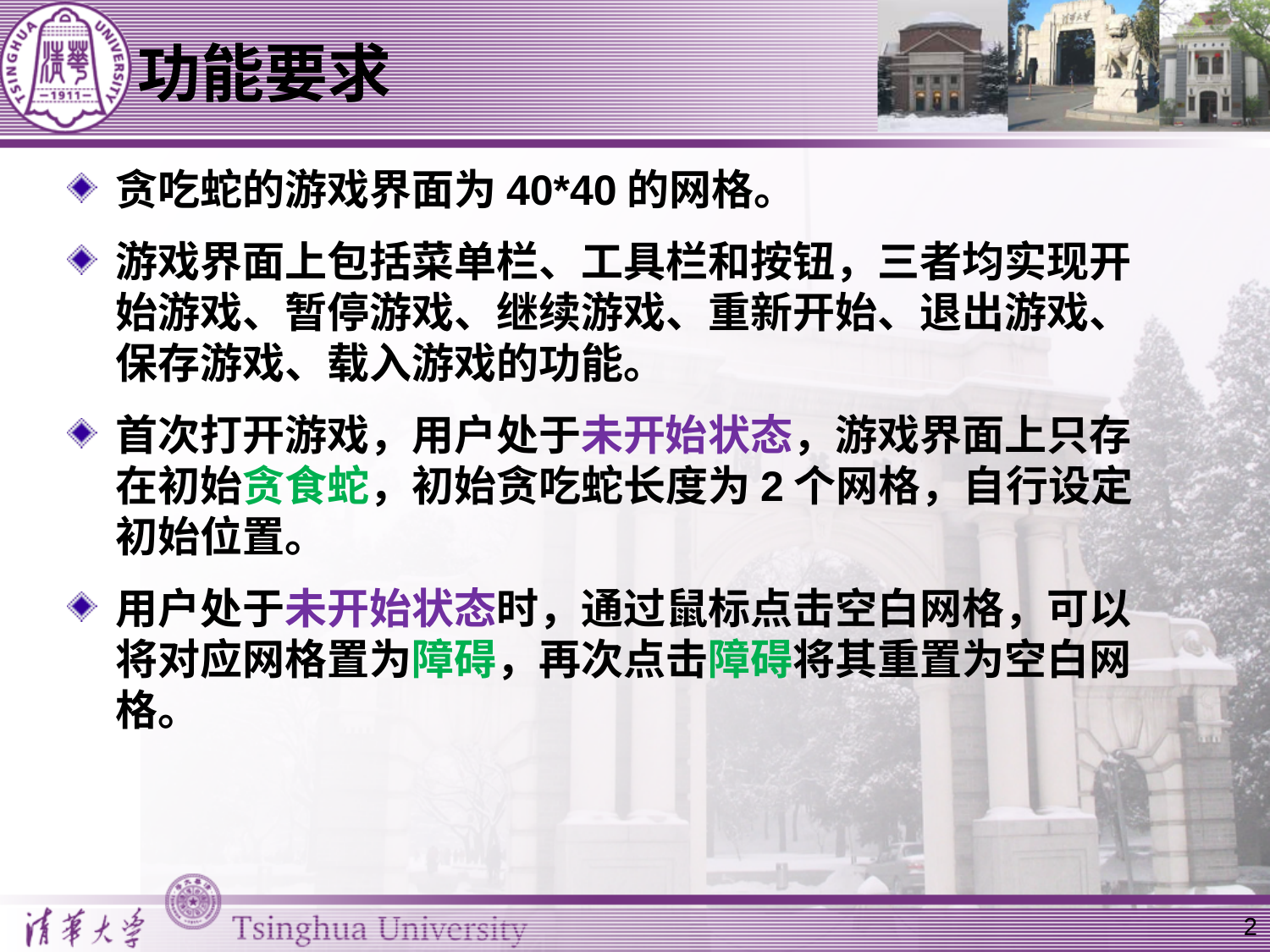

# 功能要求
贪吃蛇的游戏界面为40*40的网格。
游戏界面上包括菜单栏、工具栏和按钮，三者均实现开始游戏、暂停游戏、继续游戏、重新开始、退出游戏、保存游戏、载入游戏的功能。
首次打开游戏，用户处于未开始状态，游戏界面上只存在初始贪食蛇，初始贪吃蛇长度为2个网格，自行设定初始位置。
用户处于未开始状态时，通过鼠标点击空白网格，可以将对应网格置为障碍，再次点击障碍将其重置为空白网格。
2